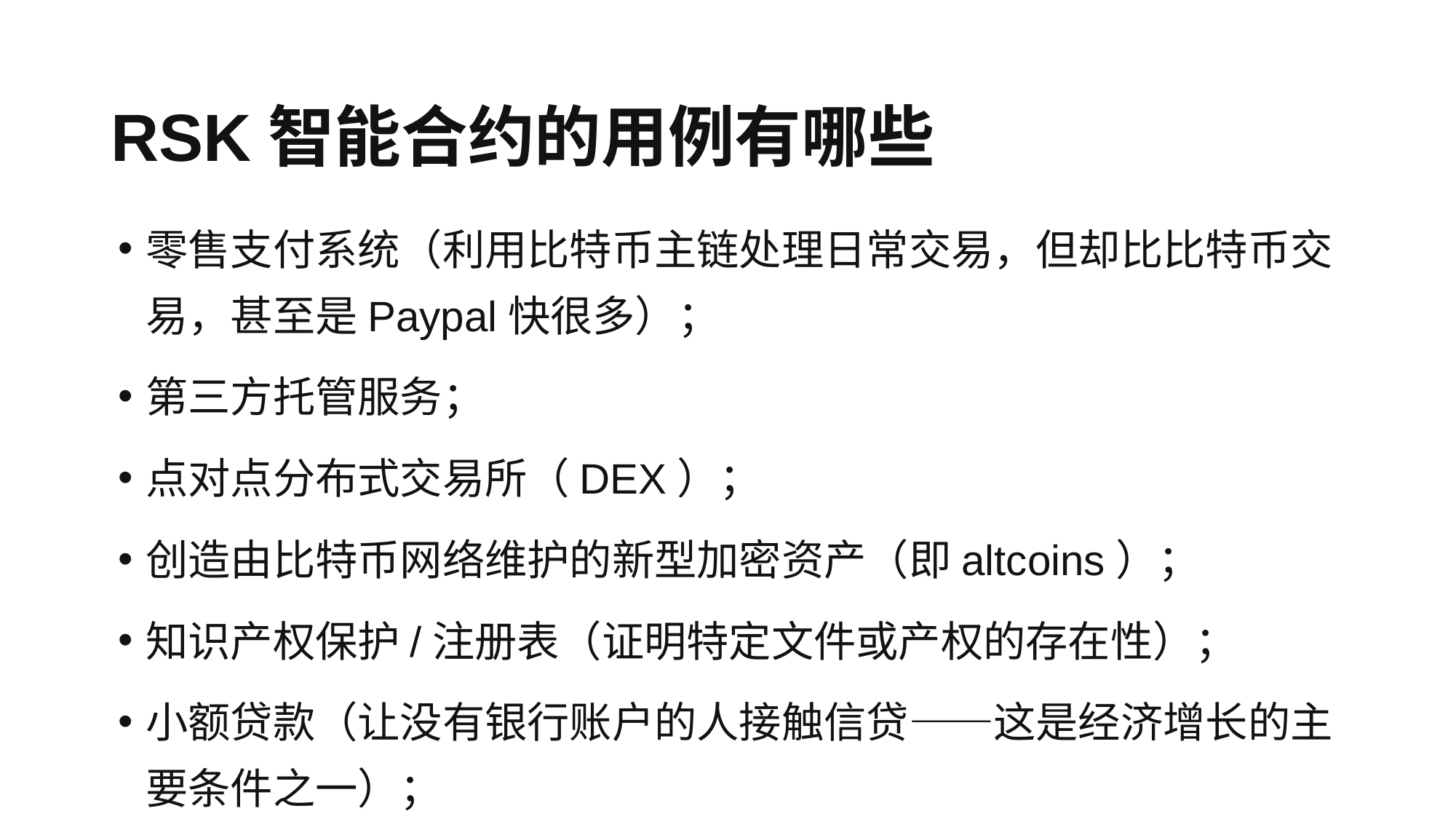

# RSK智能合约的用例有哪些
零售支付系统（利用比特币主链处理日常交易，但却比比特币交易，甚至是Paypal快很多）；
第三方托管服务；
点对点分布式交易所（DEX）；
创造由比特币网络维护的新型加密资产（即altcoins）；
知识产权保护/注册表（证明特定文件或产权的存在性）；
小额贷款（让没有银行账户的人接触信贷——这是经济增长的主要条件之一）；
供应链可追溯性（在食品、零售、医疗保健等行业中，跟踪和追溯一个产品的实时位置）
其他用例在此不一一赘述了